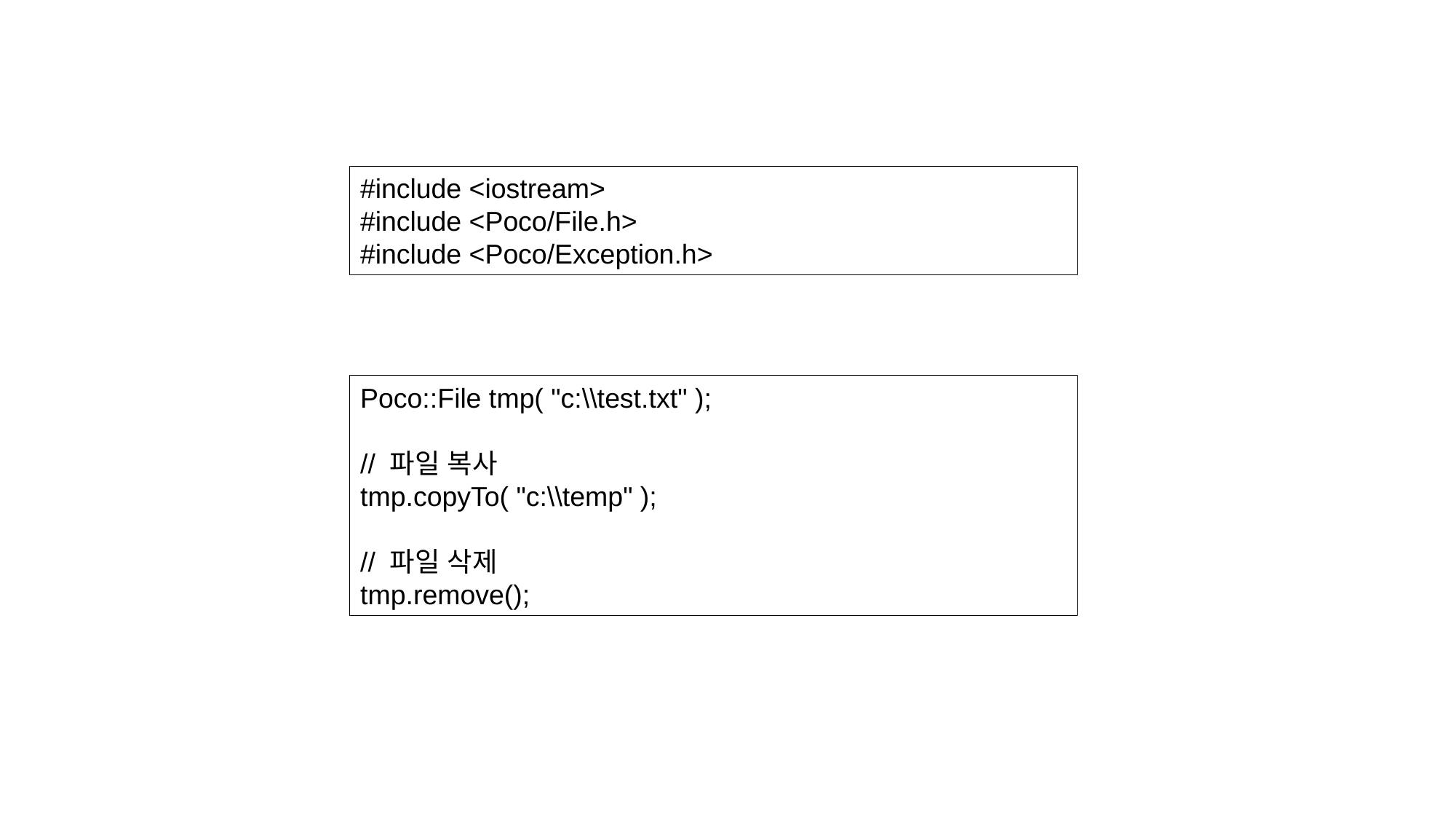

#include <iostream>
#include <Poco/File.h>
#include <Poco/Exception.h>
Poco::File tmp( "c:\\test.txt" );

// 파일 복사
tmp.copyTo( "c:\\temp" );

// 파일 삭제
tmp.remove();